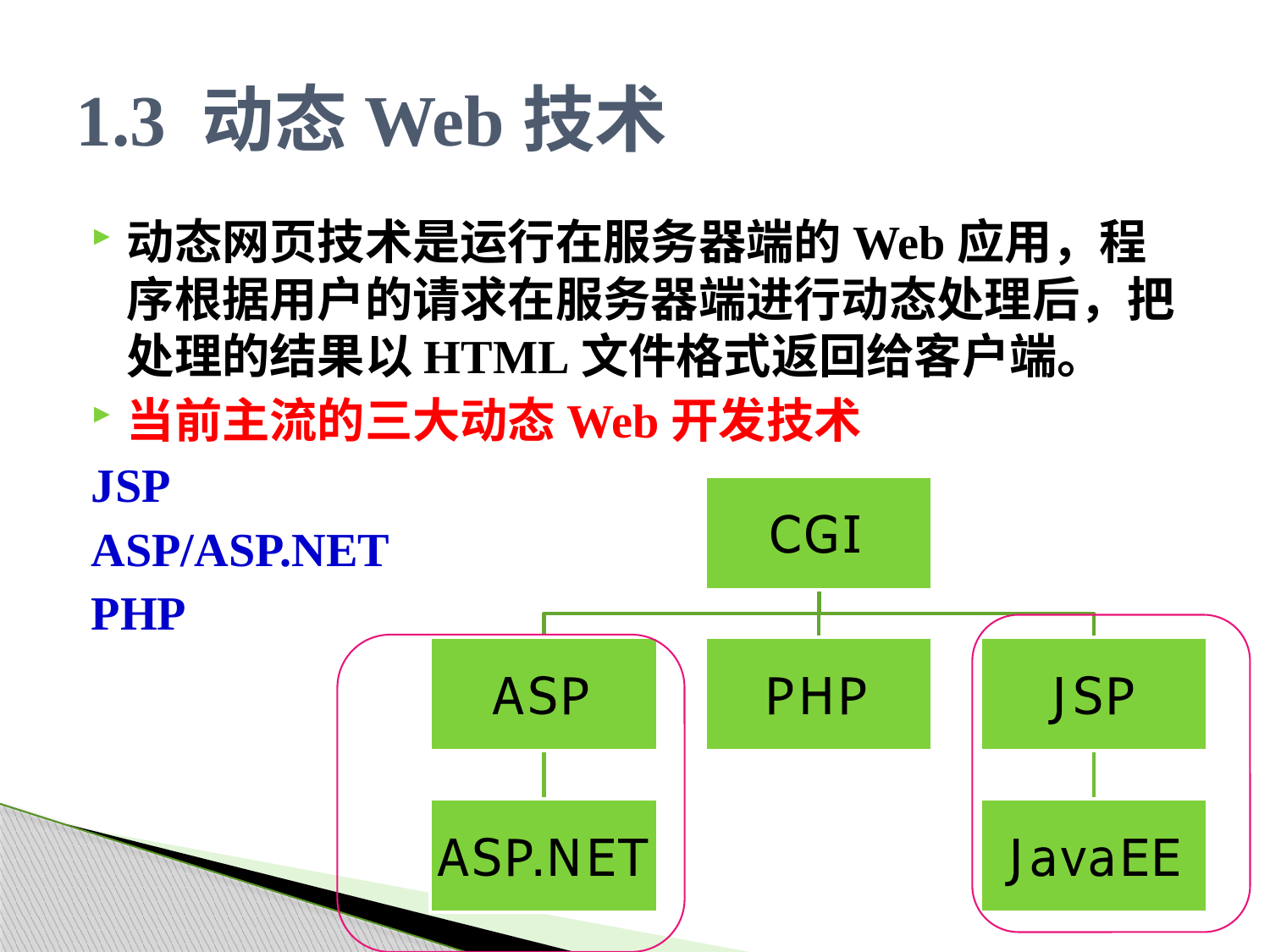

# 1.3 动态Web技术
动态网页技术是运行在服务器端的Web应用，程序根据用户的请求在服务器端进行动态处理后，把处理的结果以HTML文件格式返回给客户端。
当前主流的三大动态Web开发技术
JSP
ASP/ASP.NET
PHP

CGI
ASP
ASP.NET
PHP
JSP
JavaEE